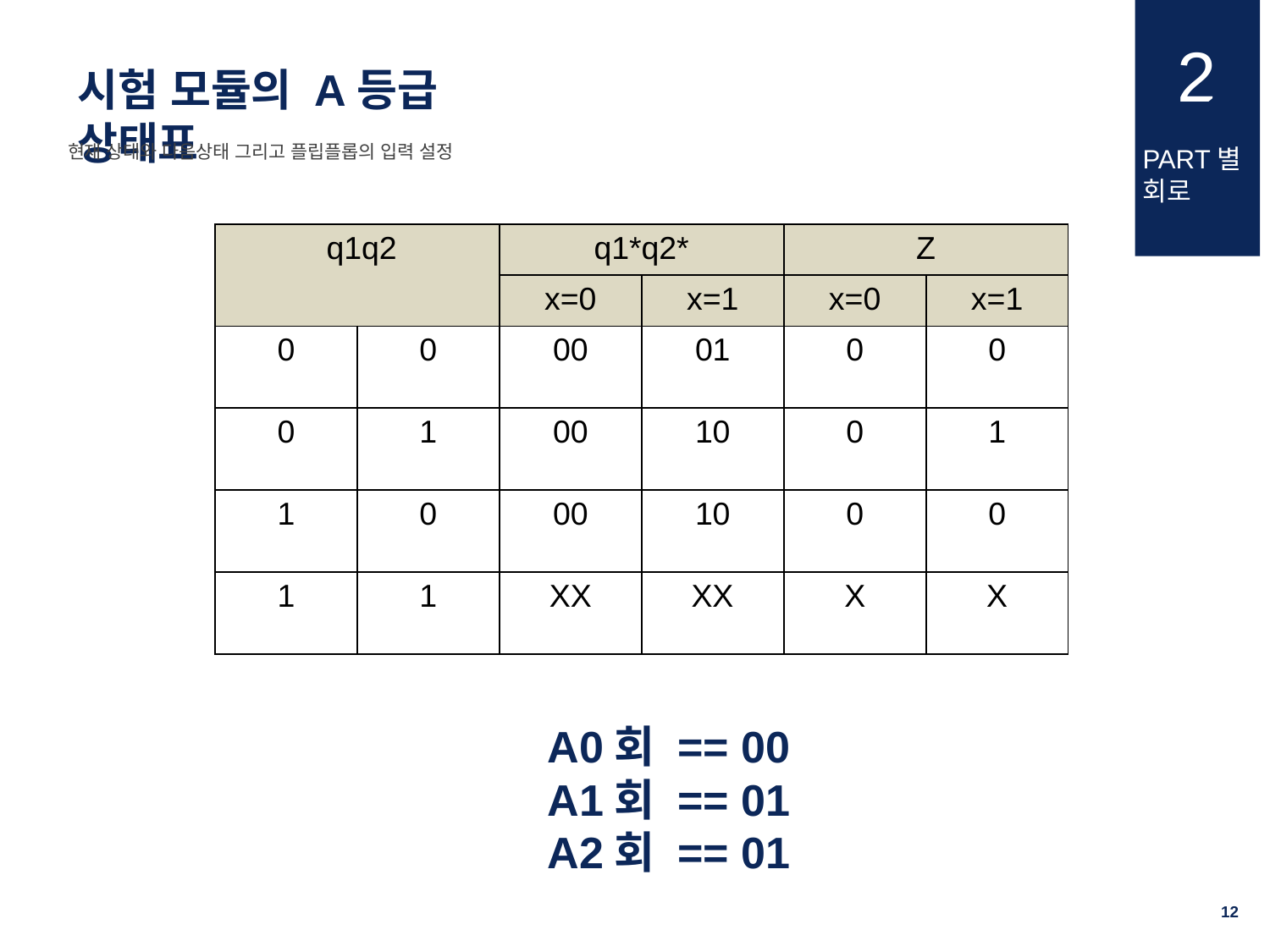

2

시험 모듈의 A등급 상태표
현재 상태와 다음상태 그리고 플립플롭의 입력 설정
PART별
회로
| q1q2 |  | q1\*q2\* |  | Z |  |
| --- | --- | --- | --- | --- | --- |
|  |  | x=0 | x=1 | x=0 | x=1 |
| 0 | 0 | 00 | 01 | 0 | 0 |
| 0 | 1 | 00 | 10 | 0 | 1 |
| 1 | 0 | 00 | 10 | 0 | 0 |
| 1 | 1 | XX | XX | X | X |
A0회 == 00
A1회 == 01
A2회 == 01
12